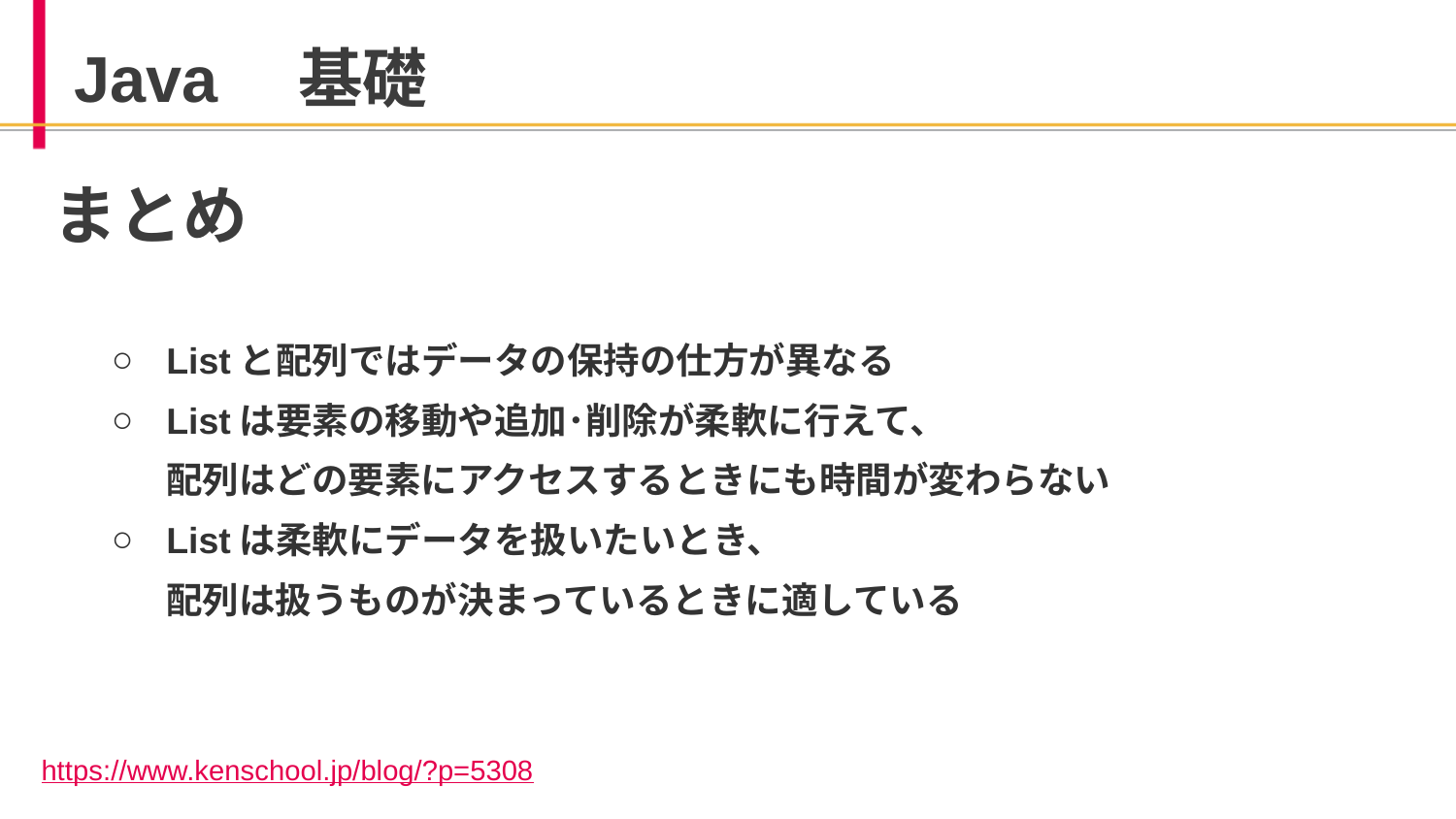

Java　基礎
# まとめ
Listと配列ではデータの保持の仕方が異なる
Listは要素の移動や追加･削除が柔軟に行えて、
配列はどの要素にアクセスするときにも時間が変わらない
Listは柔軟にデータを扱いたいとき、
配列は扱うものが決まっているときに適している
https://www.kenschool.jp/blog/?p=5308